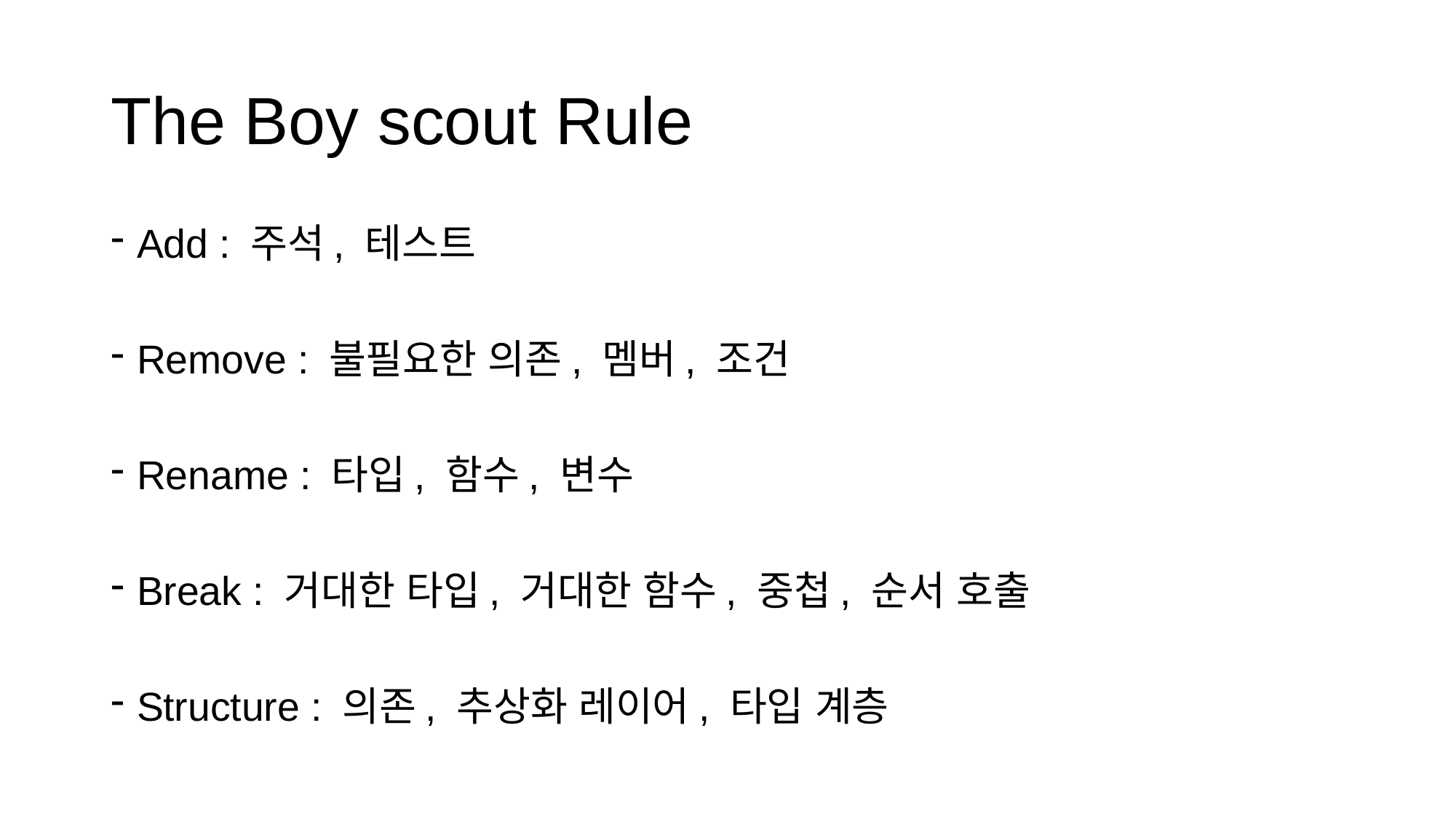

# The Boy scout Rule
Add : 주석, 테스트

Remove : 불필요한 의존, 멤버, 조건

Rename : 타입, 함수, 변수

Break : 거대한 타입, 거대한 함수, 중첩, 순서 호출

Structure : 의존, 추상화 레이어, 타입 계층